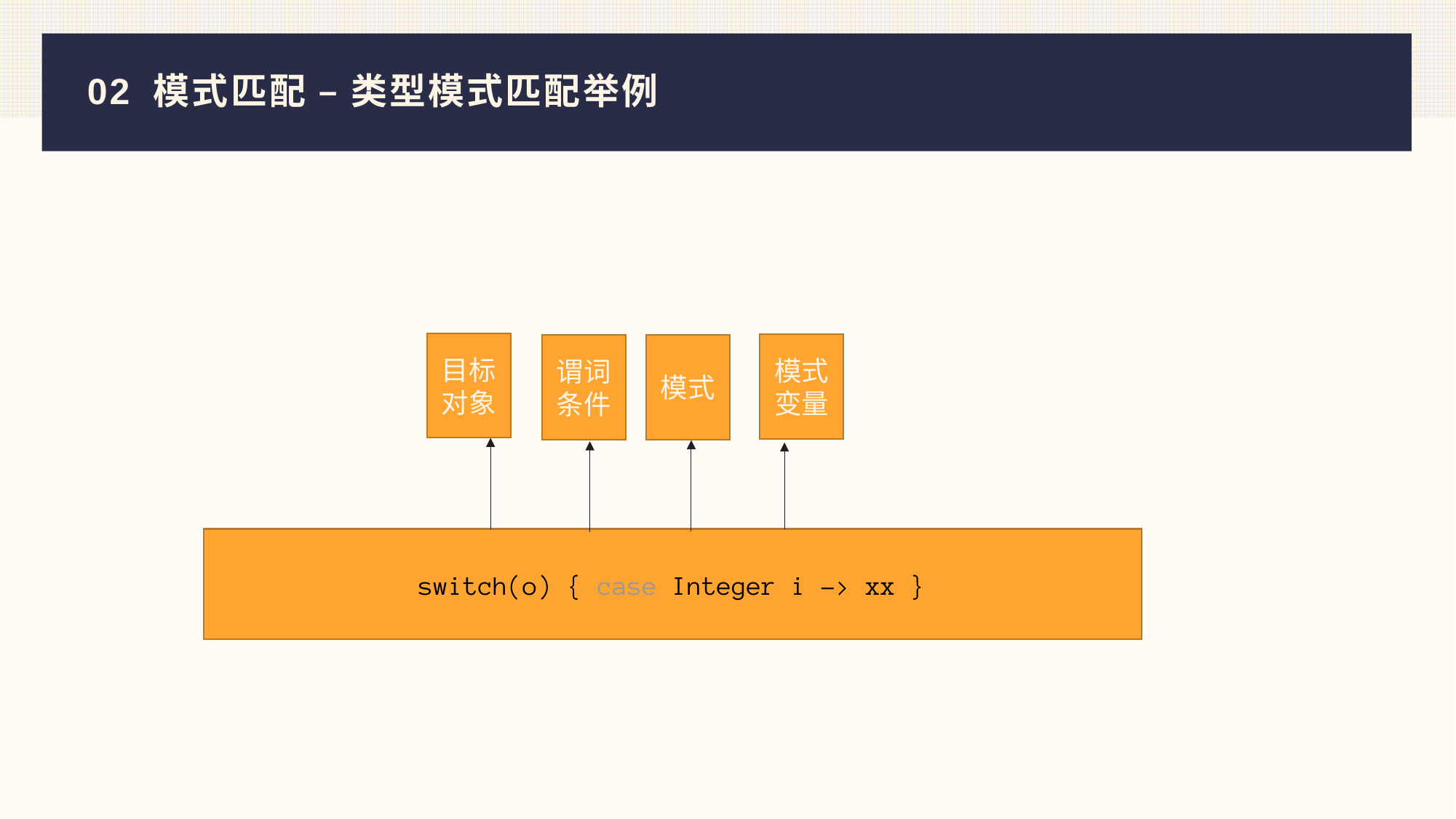

# 02 模式匹配 – 类型模式匹配举例
目标对象
模式
变量
模式
谓词条件
switch(o) { case Integer i -> xx }